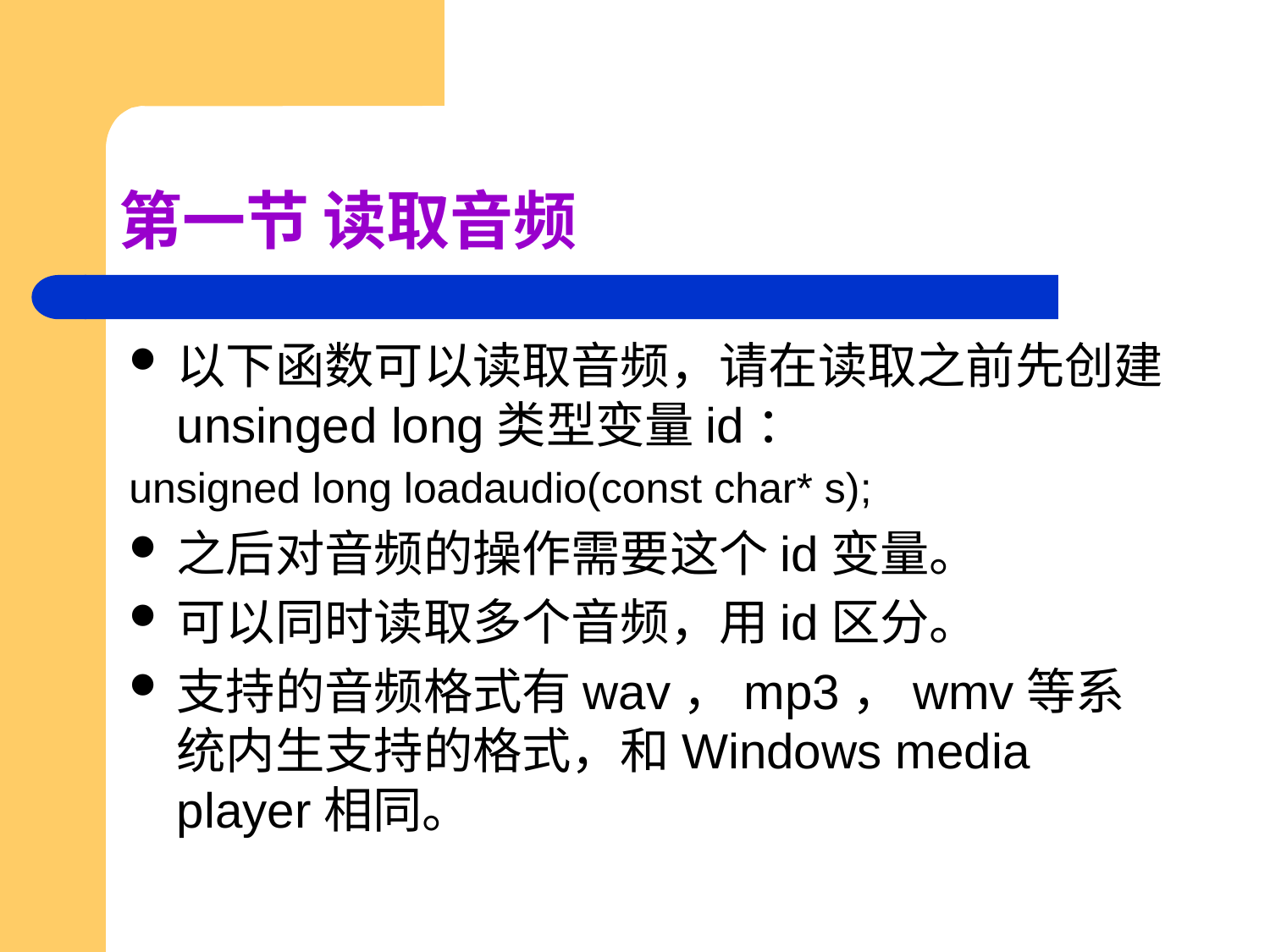

# 第一节 读取音频
以下函数可以读取音频，请在读取之前先创建unsinged long类型变量id：
unsigned long loadaudio(const char* s);
之后对音频的操作需要这个id变量。
可以同时读取多个音频，用id区分。
支持的音频格式有wav，mp3，wmv等系统内生支持的格式，和Windows media player相同。